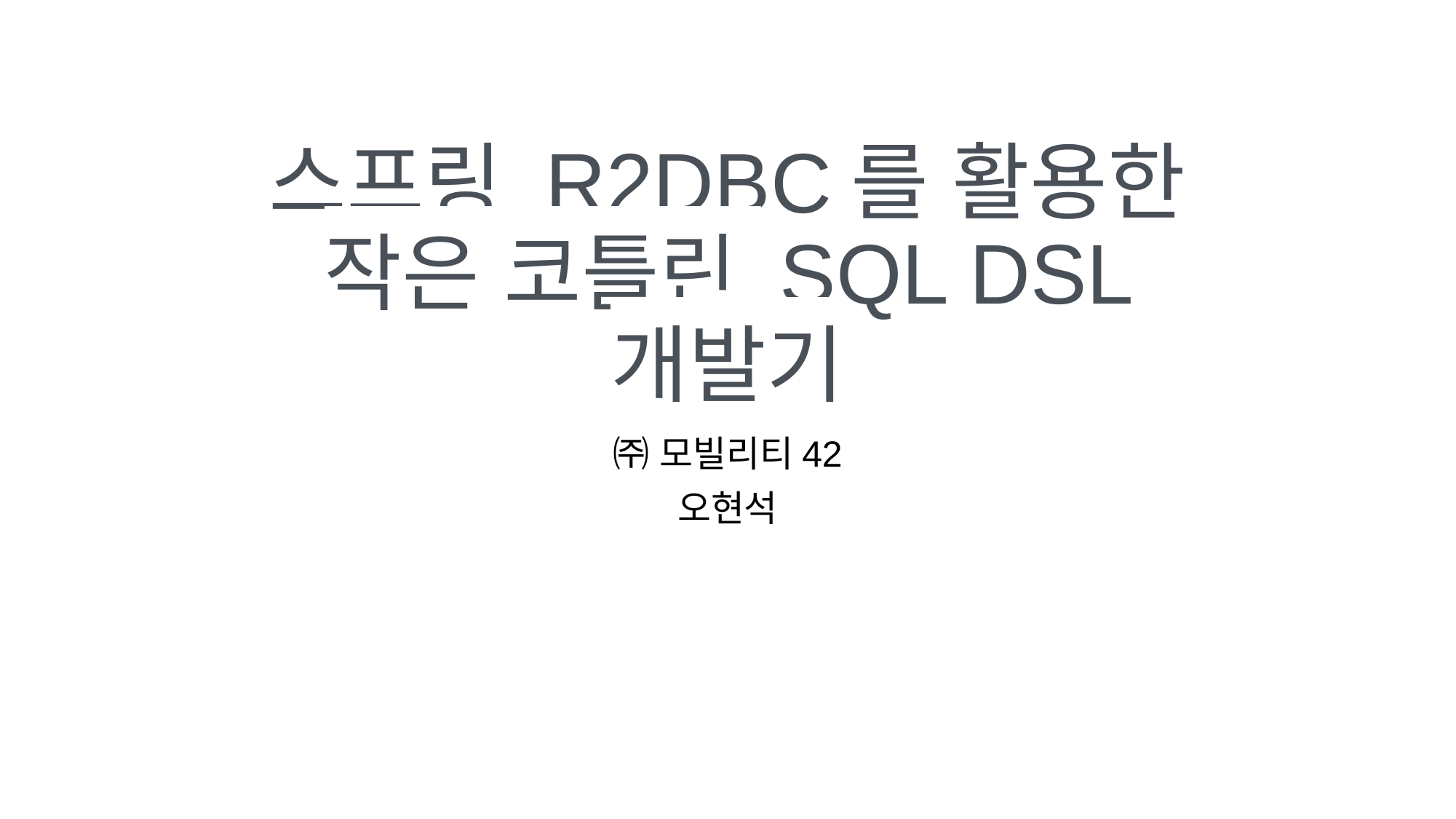

# 스프링 R2DBC를 활용한 작은 코틀린 SQL DSL 개발기
㈜ 모빌리티42
오현석